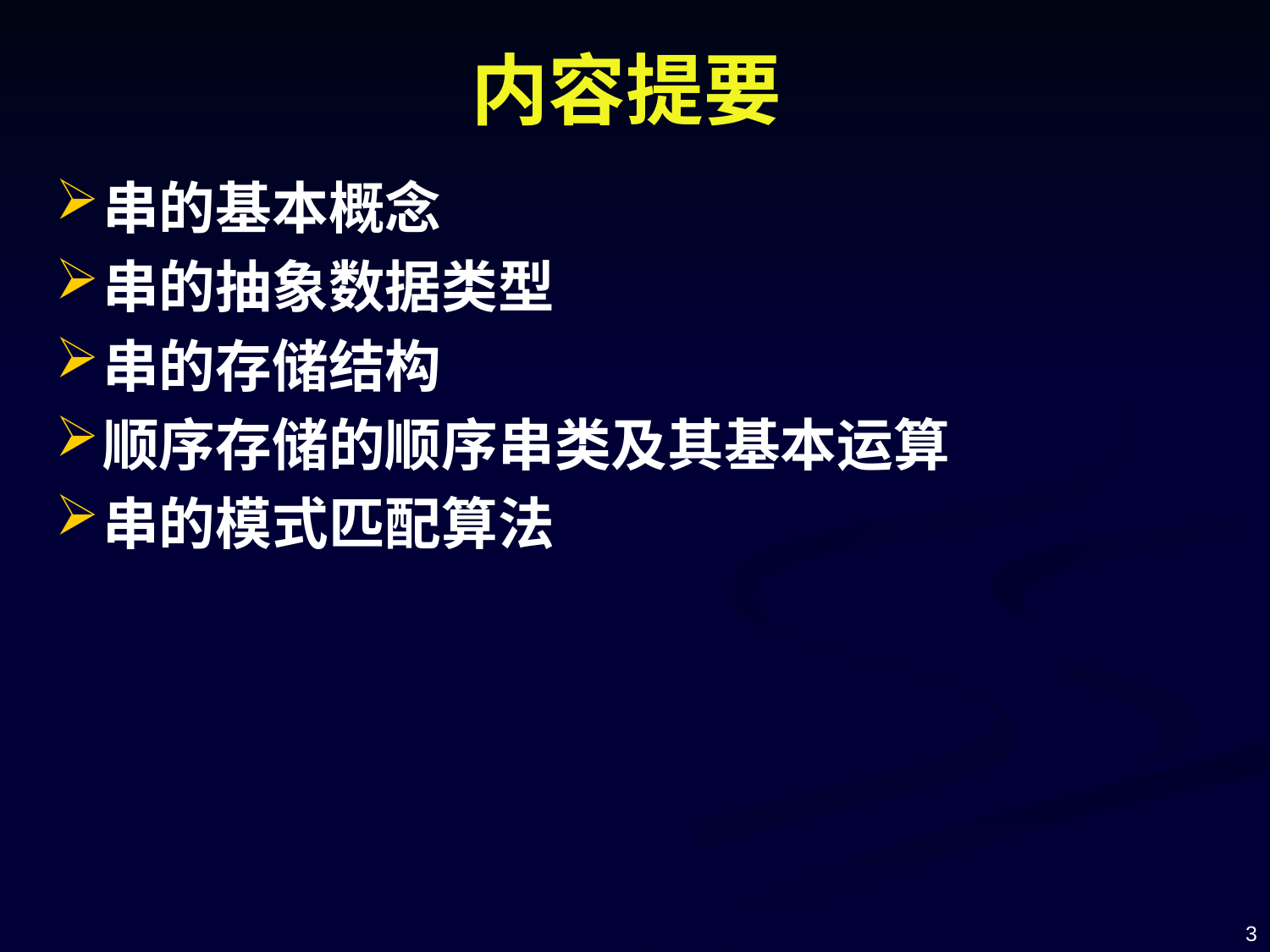

# 内容提要
串的基本概念
串的抽象数据类型
串的存储结构
顺序存储的顺序串类及其基本运算
串的模式匹配算法
3